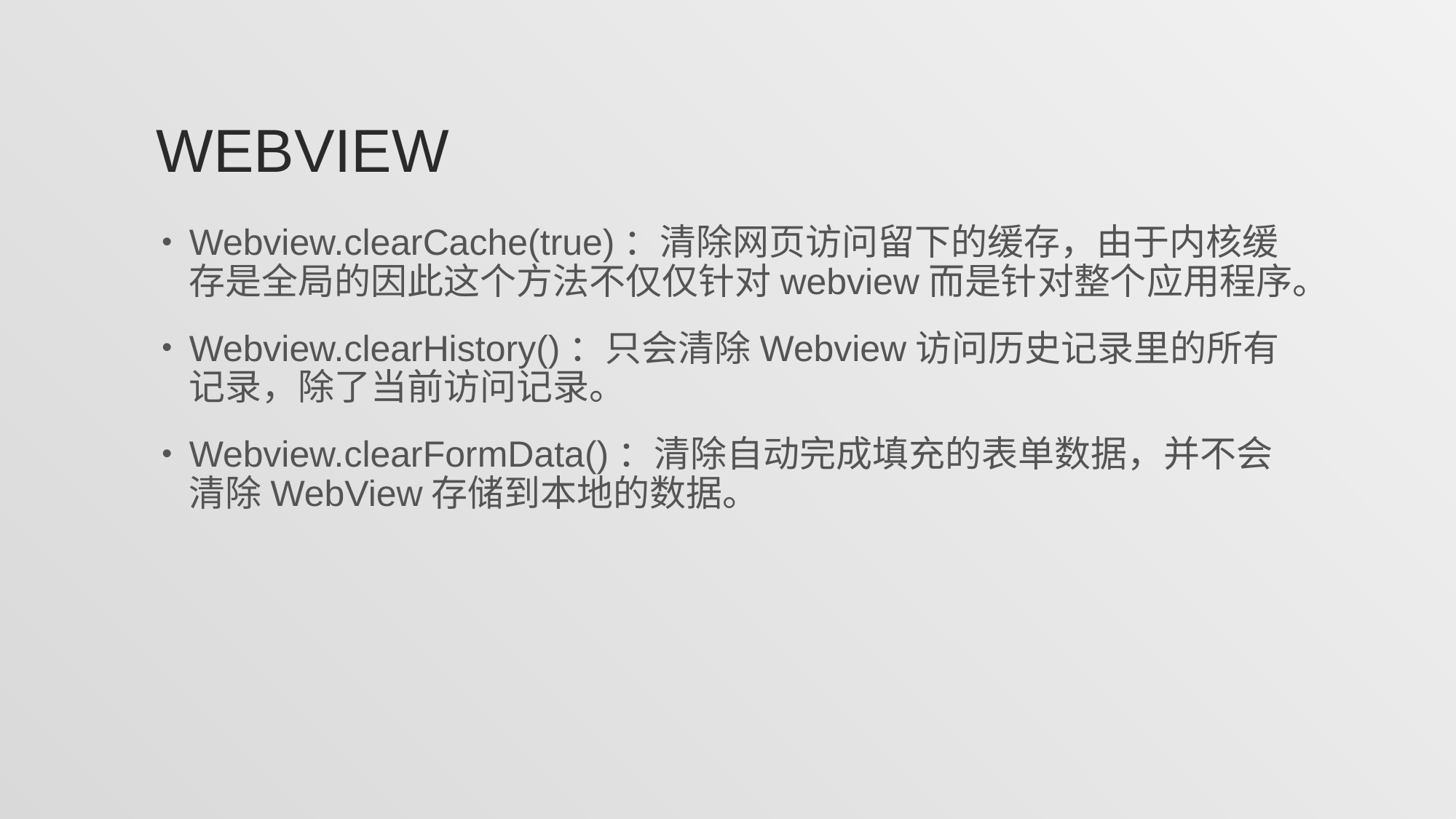

# webview
Webview.clearCache(true)：清除网页访问留下的缓存，由于内核缓存是全局的因此这个方法不仅仅针对webview而是针对整个应用程序。
Webview.clearHistory()：只会清除Webview访问历史记录里的所有记录，除了当前访问记录。
Webview.clearFormData()：清除自动完成填充的表单数据，并不会清除WebView存储到本地的数据。